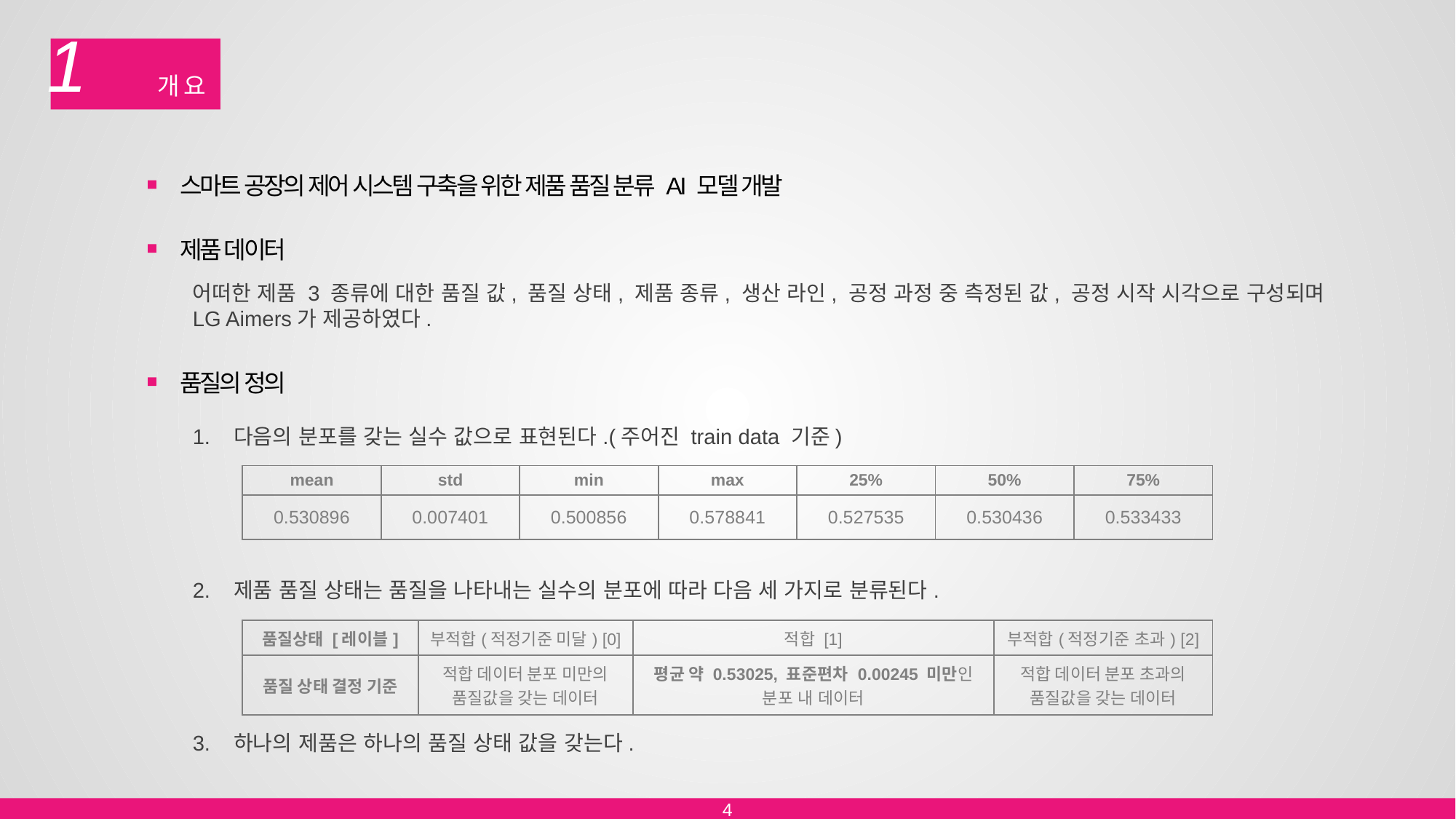

1

# 개요
스마트 공장의 제어 시스템 구축을 위한 제품 품질 분류 AI 모델 개발

제품 데이터

어떠한 제품 3 종류에 대한 품질 값, 품질 상태, 제품 종류, 생산 라인, 공정 과정 중 측정된 값, 공정 시작 시각으로 구성되며
LG Aimers가 제공하였다.
품질의 정의

다음의 분포를 갖는 실수 값으로 표현된다.(주어진 train data 기준)

제품 품질 상태는 품질을 나타내는 실수의 분포에 따라 다음 세 가지로 분류된다.

하나의 제품은 하나의 품질 상태 값을 갖는다.
| mean | std | min | max | 25% | 50% | 75% |
| --- | --- | --- | --- | --- | --- | --- |
| 0.530896 | 0.007401 | 0.500856 | 0.578841 | 0.527535 | 0.530436 | 0.533433 |
| 품질상태 [레이블] | 부적합(적정기준 미달) [0] | 적합 [1] | 부적합(적정기준 초과) [2] |
| --- | --- | --- | --- |
| 품질 상태 결정 기준 | 적합 데이터 분포 미만의 품질값을 갖는 데이터 | 평균 약 0.53025, 표준편차 0.00245 미만인 분포 내 데이터 | 적합 데이터 분포 초과의 품질값을 갖는 데이터 |
4